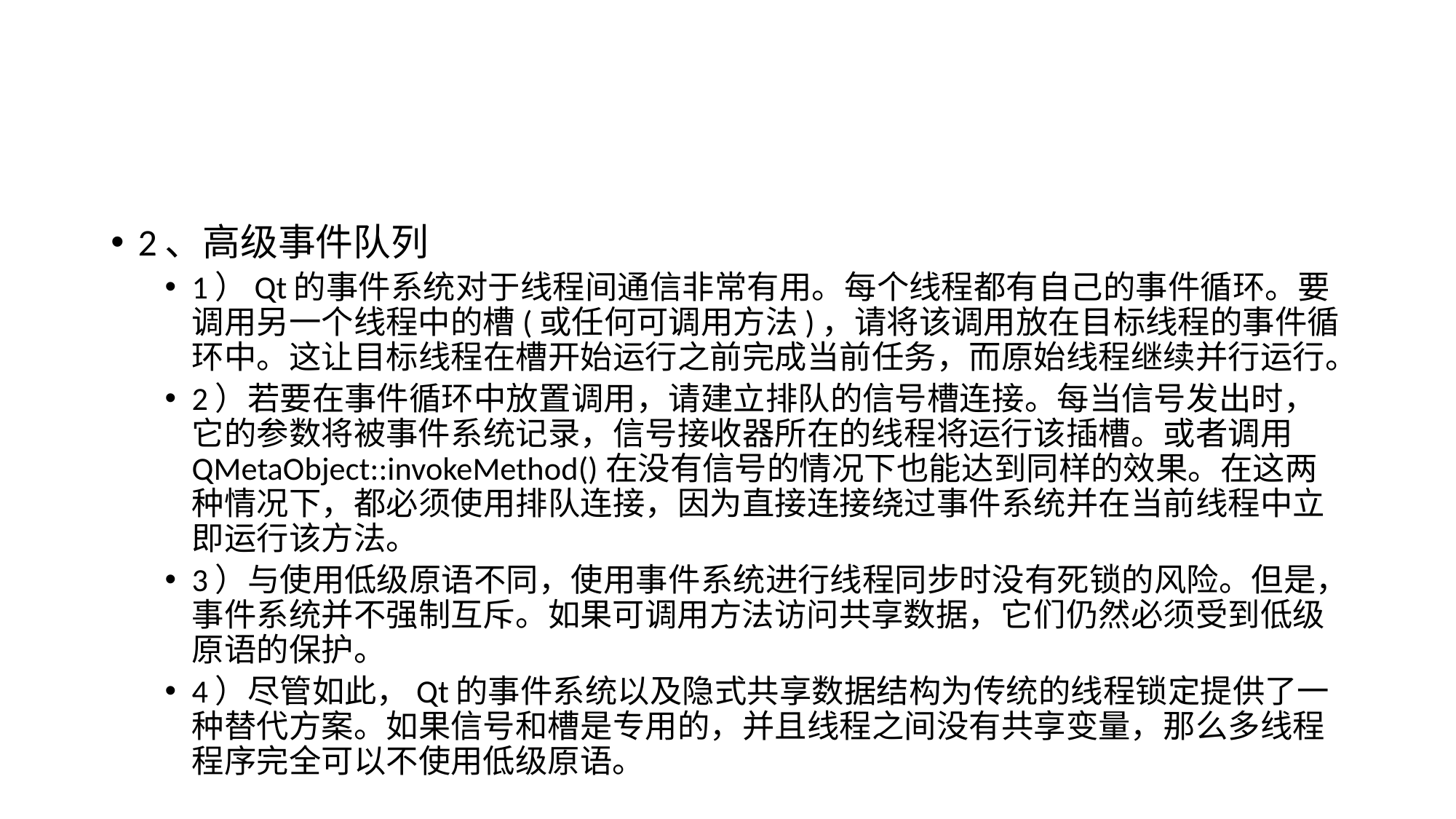

#
2、高级事件队列
1）Qt的事件系统对于线程间通信非常有用。每个线程都有自己的事件循环。要调用另一个线程中的槽(或任何可调用方法)，请将该调用放在目标线程的事件循环中。这让目标线程在槽开始运行之前完成当前任务，而原始线程继续并行运行。
2）若要在事件循环中放置调用，请建立排队的信号槽连接。每当信号发出时，它的参数将被事件系统记录，信号接收器所在的线程将运行该插槽。或者调用QMetaObject::invokeMethod()在没有信号的情况下也能达到同样的效果。在这两种情况下，都必须使用排队连接，因为直接连接绕过事件系统并在当前线程中立即运行该方法。
3）与使用低级原语不同，使用事件系统进行线程同步时没有死锁的风险。但是，事件系统并不强制互斥。如果可调用方法访问共享数据，它们仍然必须受到低级原语的保护。
4）尽管如此，Qt的事件系统以及隐式共享数据结构为传统的线程锁定提供了一种替代方案。如果信号和槽是专用的，并且线程之间没有共享变量，那么多线程程序完全可以不使用低级原语。